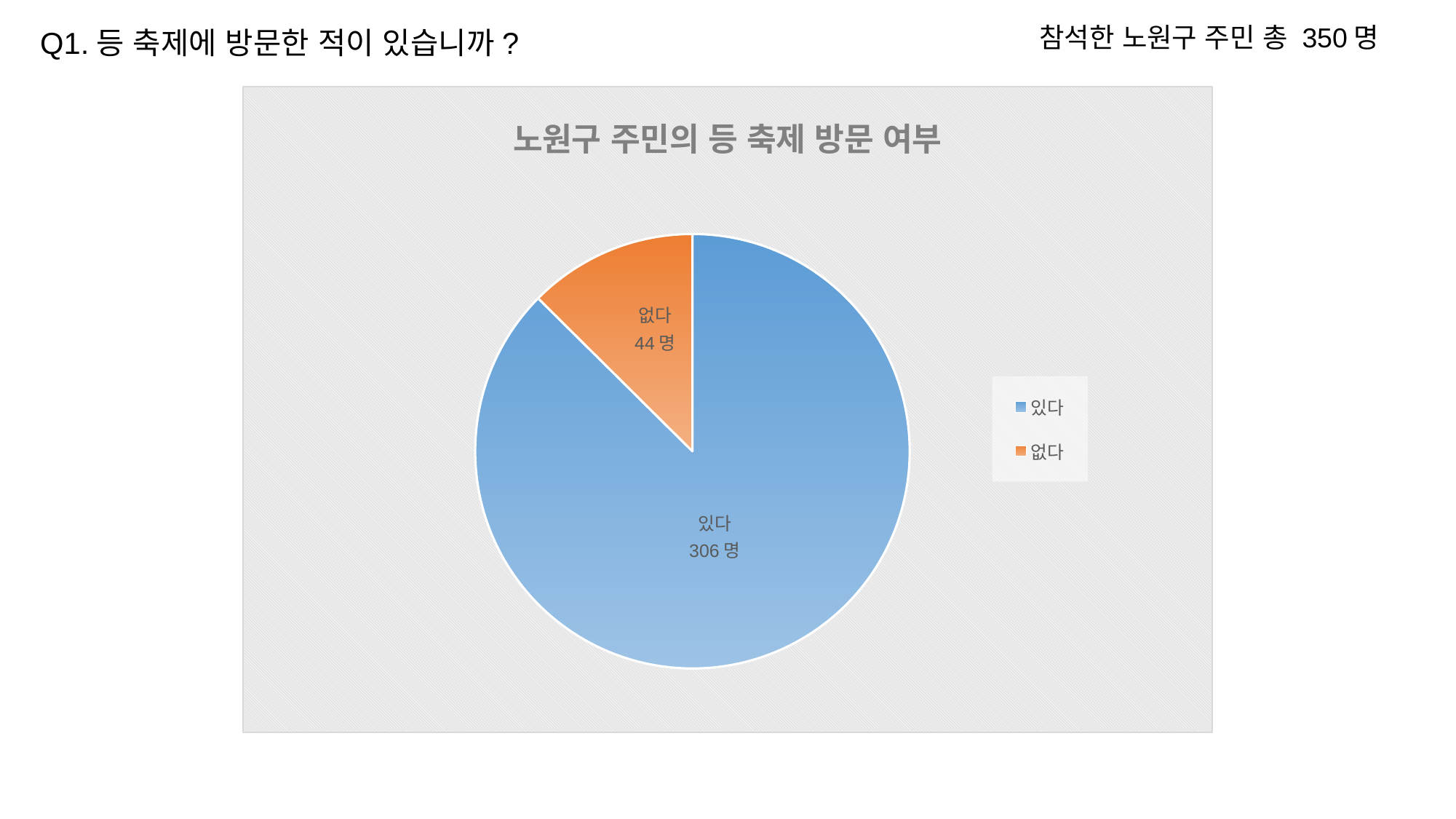

참석한 노원구 주민 총 350명
Q1.등 축제에 방문한 적이 있습니까?

### Chart: 노원구 주민의 등 축제 방문 여부

| Category | 공릉 1동 주민의 등 축제 방문 여부 |
|---|---|
| 있다 | 306.0 |
| 없다 | 44.0 |